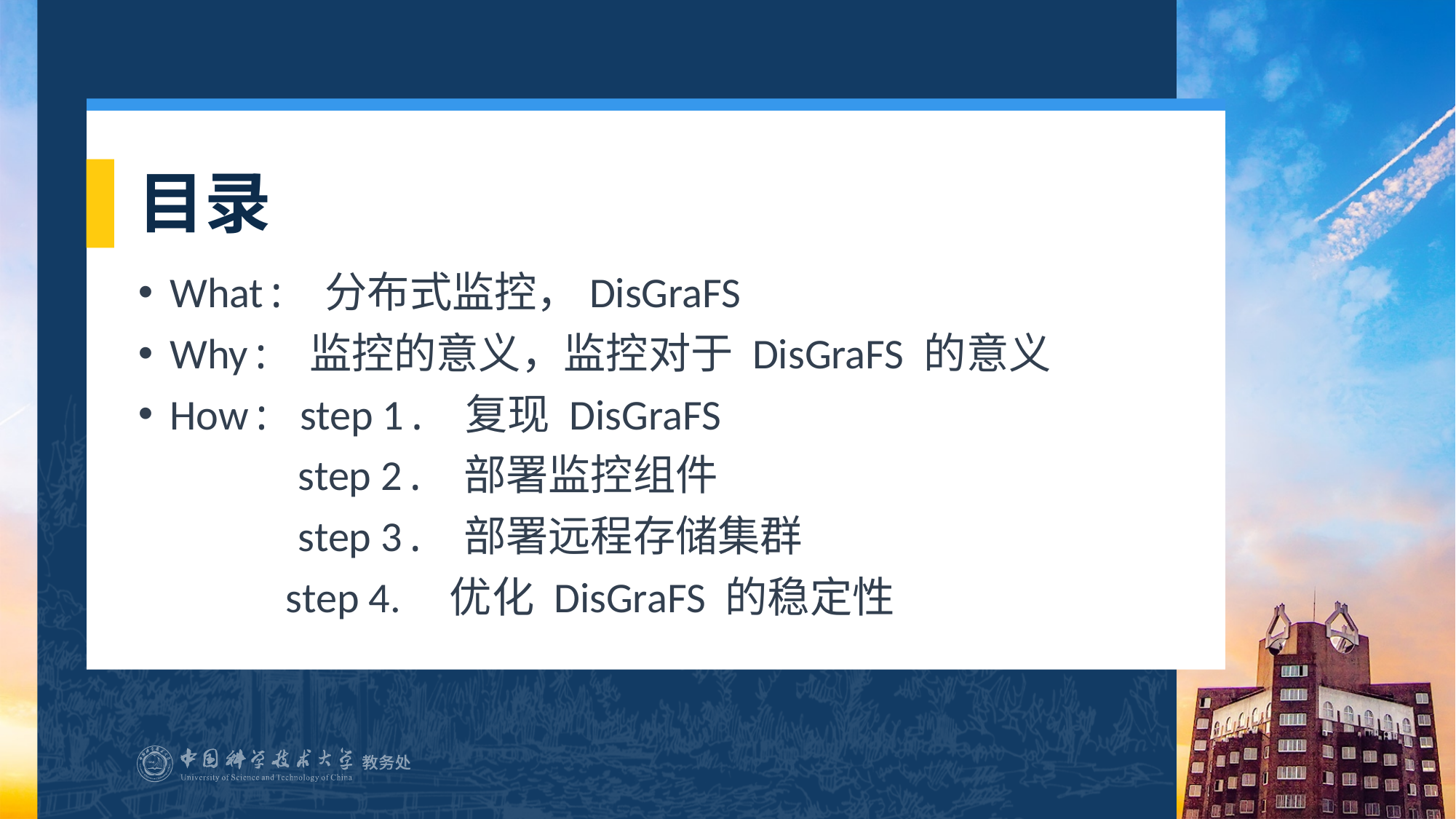

# 目录
What: 分布式监控，DisGraFS
Why: 监控的意义，监控对于 DisGraFS 的意义
How: step 1. 复现 DisGraFS
	  step 2. 部署监控组件
 	  step 3. 部署远程存储集群
	    step 4.    优化 DisGraFS 的稳定性